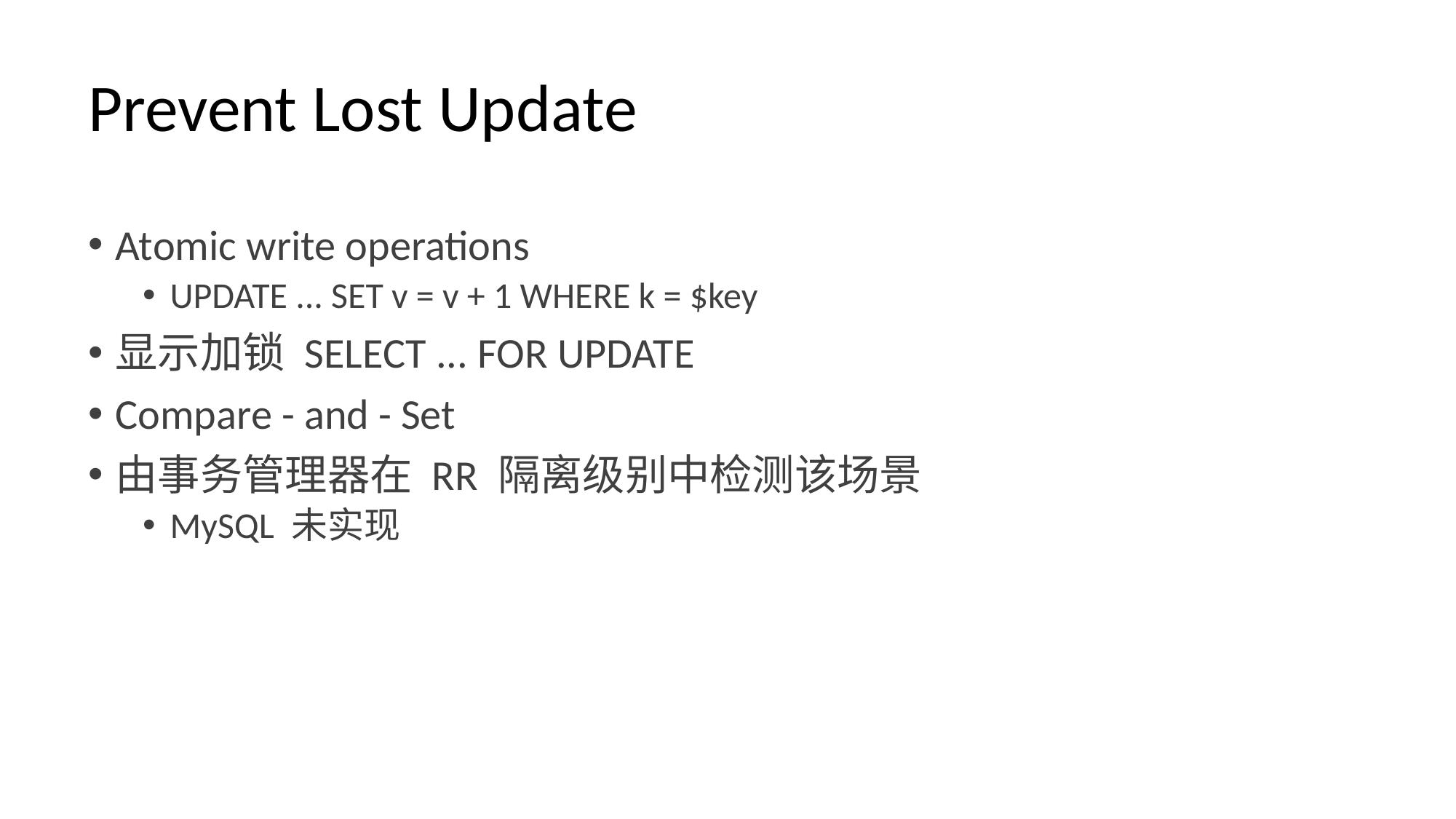

# Prevent Lost Update
Atomic write operations
UPDATE ... SET v = v + 1 WHERE k = $key
显示加锁 SELECT ... FOR UPDATE
Compare - and - Set
由事务管理器在 RR 隔离级别中检测该场景
MySQL 未实现